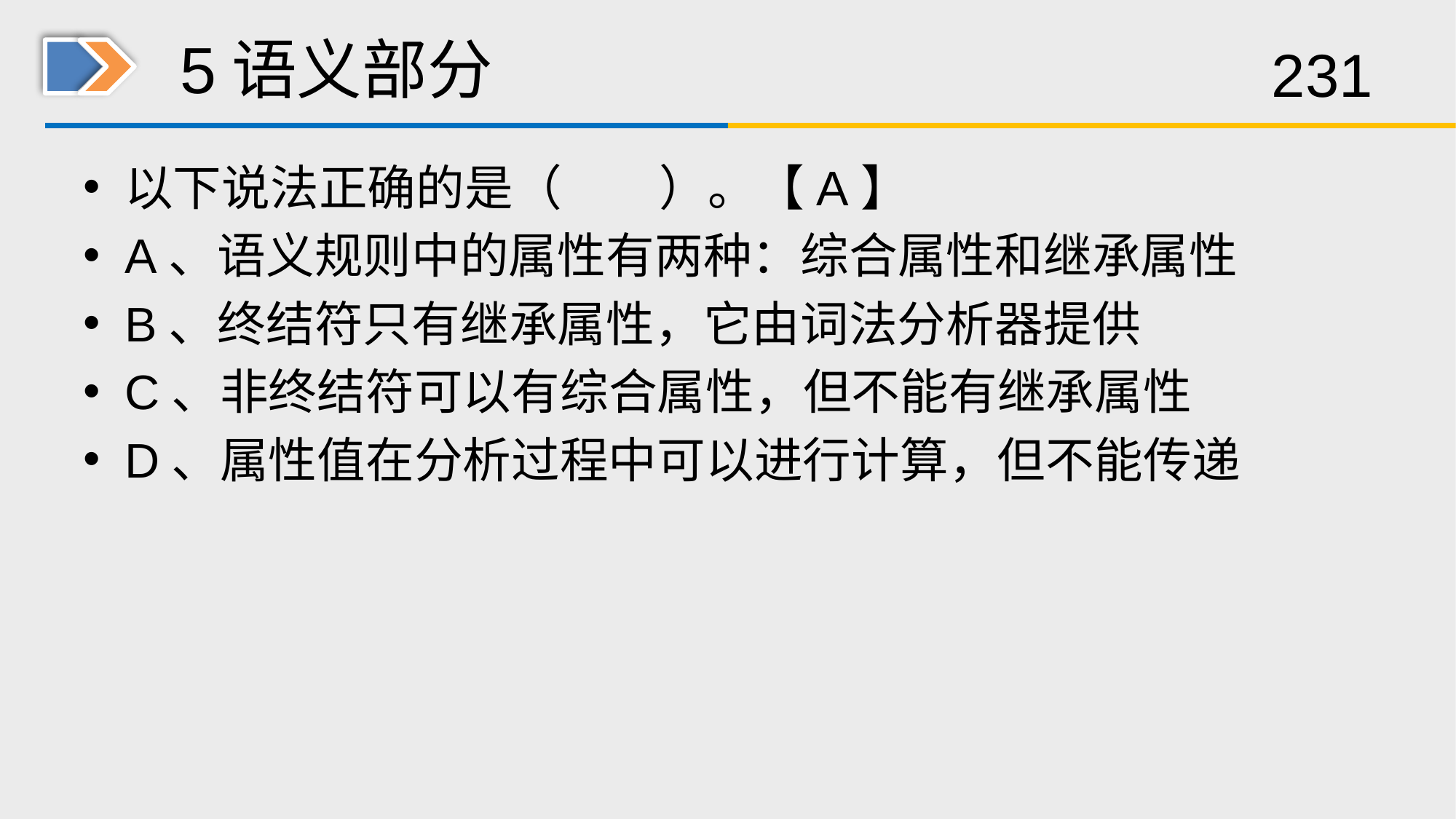

# 5语义部分
231
以下说法正确的是（　　）。【A】
A、语义规则中的属性有两种：综合属性和继承属性
B、终结符只有继承属性，它由词法分析器提供
C、非终结符可以有综合属性，但不能有继承属性
D、属性值在分析过程中可以进行计算，但不能传递